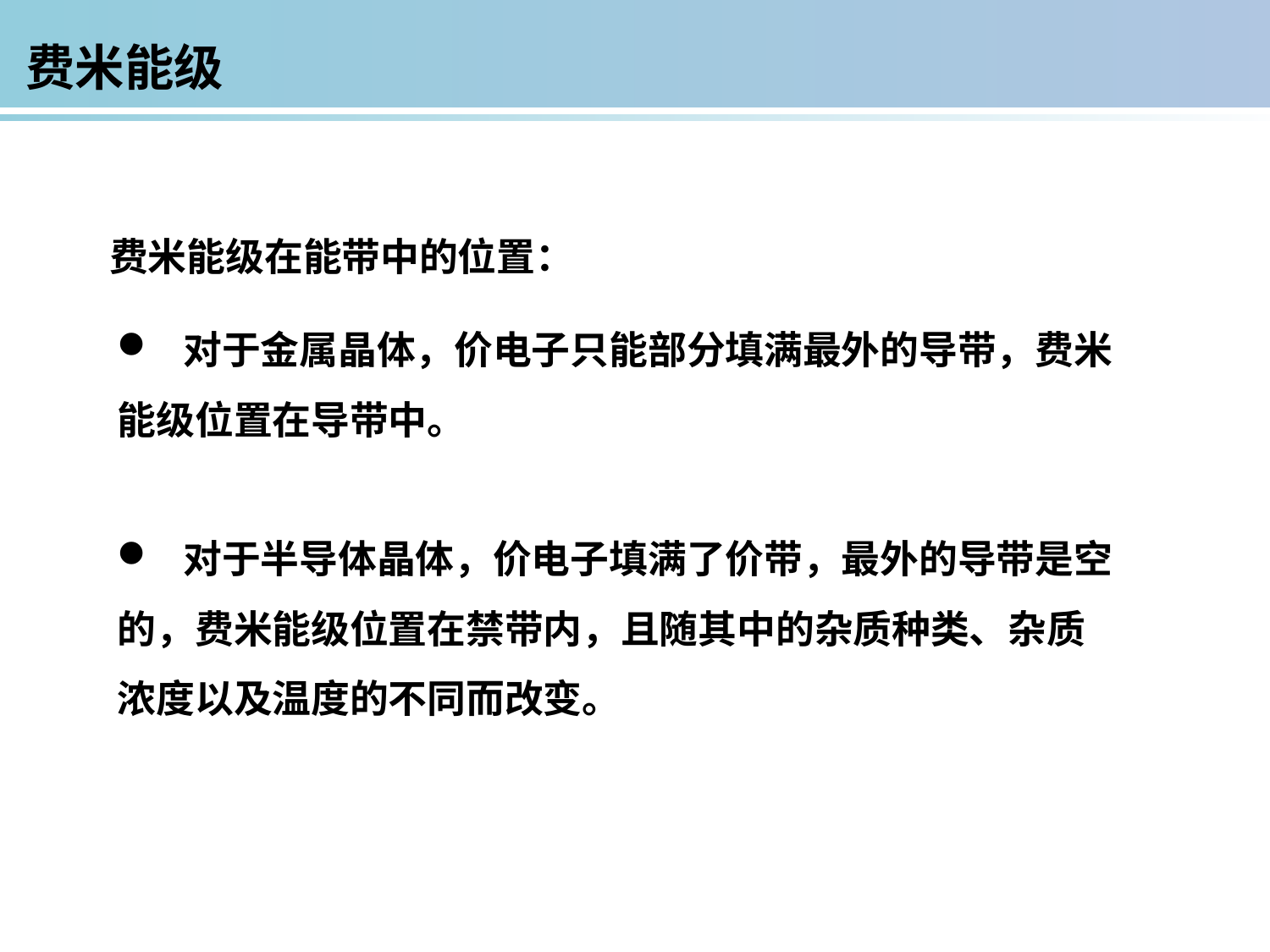

费米能级
费米能级在能带中的位置：
  对于金属晶体，价电子只能部分填满最外的导带，费米能级位置在导带中。

  对于半导体晶体，价电子填满了价带，最外的导带是空的，费米能级位置在禁带内，且随其中的杂质种类、杂质浓度以及温度的不同而改变。